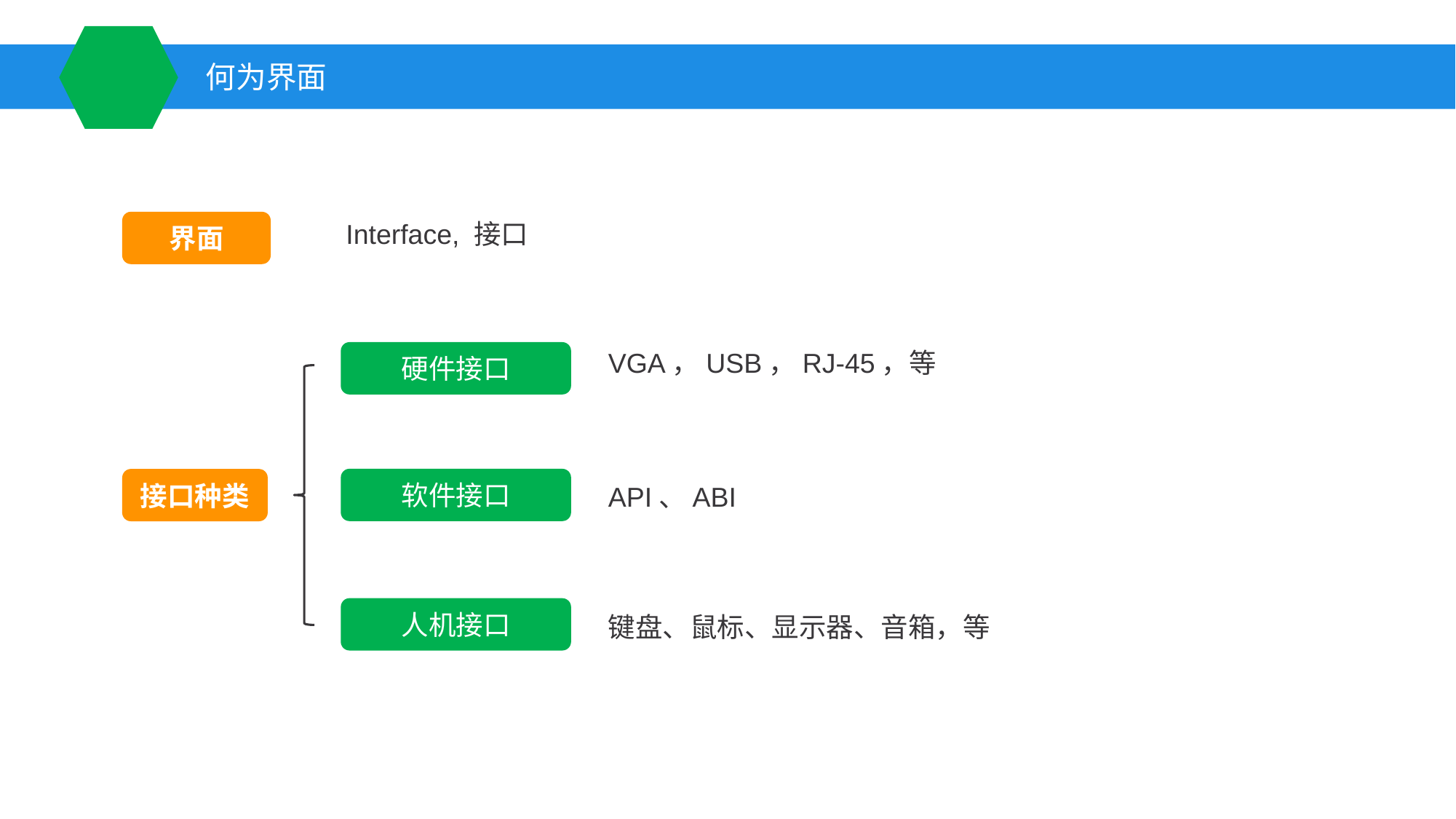

何为界面
界面
Interface, 接口
VGA，USB，RJ-45，等

硬件接口

软件接口
接口种类
API、ABI

人机接口
键盘、鼠标、显示器、音箱，等